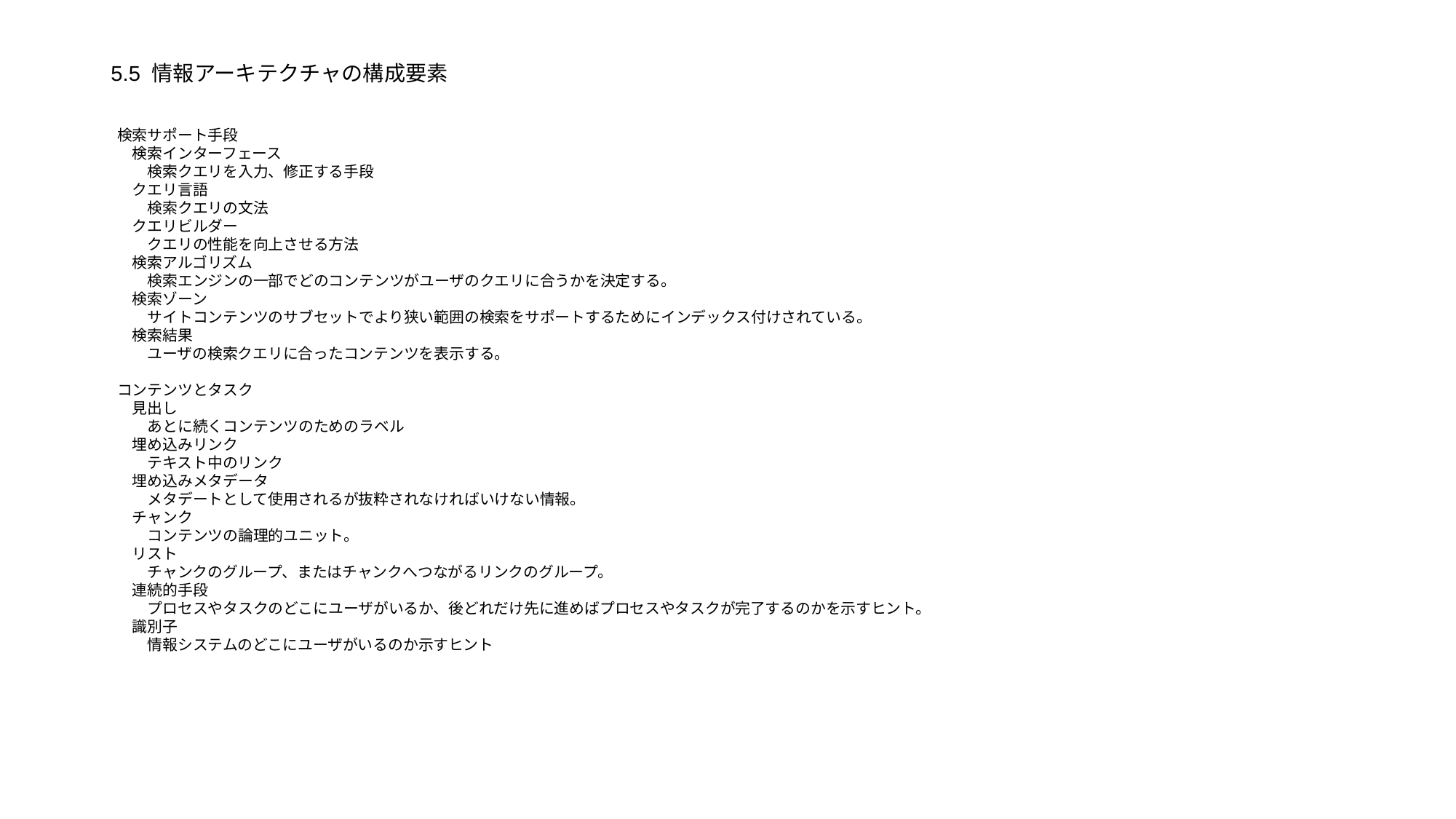

# 5.5 情報アーキテクチャの構成要素
検索サポート手段
　検索インターフェース
　　検索クエリを入力、修正する手段
　クエリ言語
　　検索クエリの文法
　クエリビルダー
　　クエリの性能を向上させる方法
　検索アルゴリズム
　　検索エンジンの一部でどのコンテンツがユーザのクエリに合うかを決定する。
　検索ゾーン
　　サイトコンテンツのサブセットでより狭い範囲の検索をサポートするためにインデックス付けされている。
　検索結果
　　ユーザの検索クエリに合ったコンテンツを表示する。

コンテンツとタスク
　見出し
　　あとに続くコンテンツのためのラベル
　埋め込みリンク
　　テキスト中のリンク
　埋め込みメタデータ
　　メタデートとして使用されるが抜粋されなければいけない情報。
　チャンク
　　コンテンツの論理的ユニット。
　リスト
　　チャンクのグループ、またはチャンクへつながるリンクのグループ。
　連続的手段
　　プロセスやタスクのどこにユーザがいるか、後どれだけ先に進めばプロセスやタスクが完了するのかを示すヒント。
　識別子
　　情報システムのどこにユーザがいるのか示すヒント